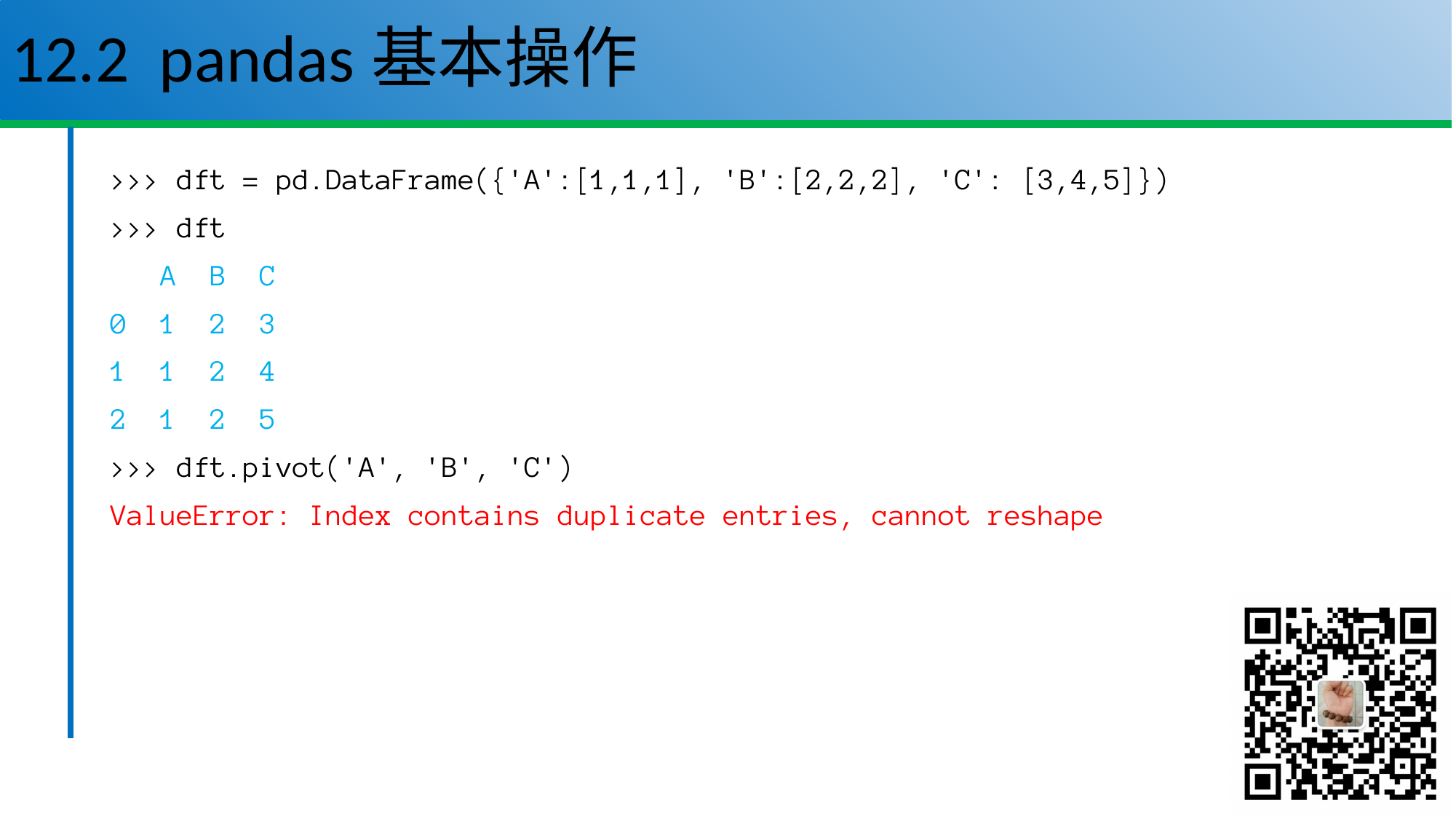

# 12.2  pandas基本操作
>>> dft = pd.DataFrame({'A':[1,1,1], 'B':[2,2,2], 'C': [3,4,5]})
>>> dft
   A  B  C
0  1  2  3
1  1  2  4
2  1  2  5
>>> dft.pivot('A', 'B', 'C')
ValueError: Index contains duplicate entries, cannot reshape
96